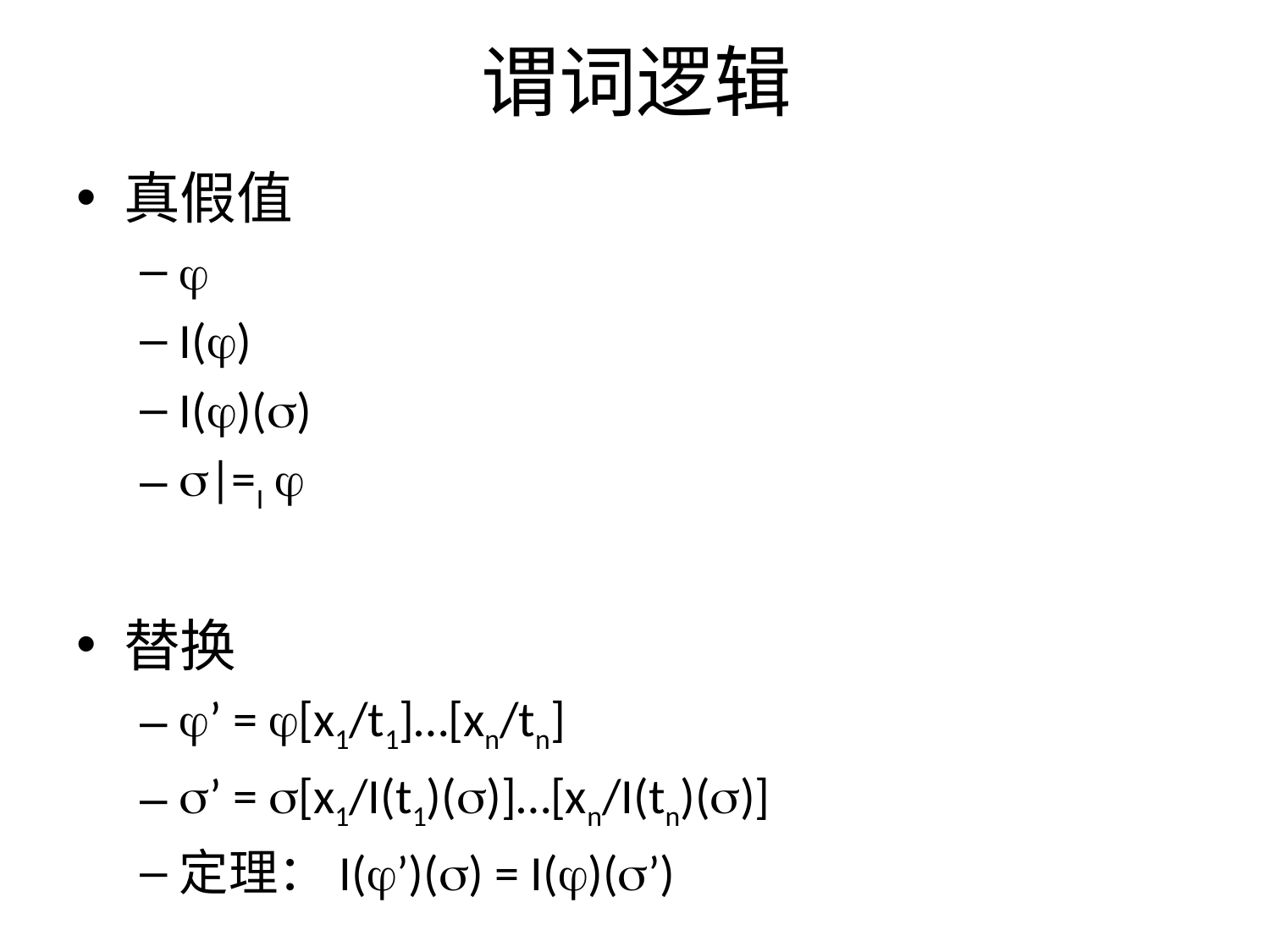

# 谓词逻辑
真假值
ϕ
I(ϕ)
I(ϕ)(σ)
σ|=I ϕ

替换
ϕ’ = ϕ[x1/t1]…[xn/tn]
σ’ = σ[x1/I(t1)(σ)]…[xn/I(tn)(σ)]
定理：I(ϕ’)(σ) = I(ϕ)(σ’)